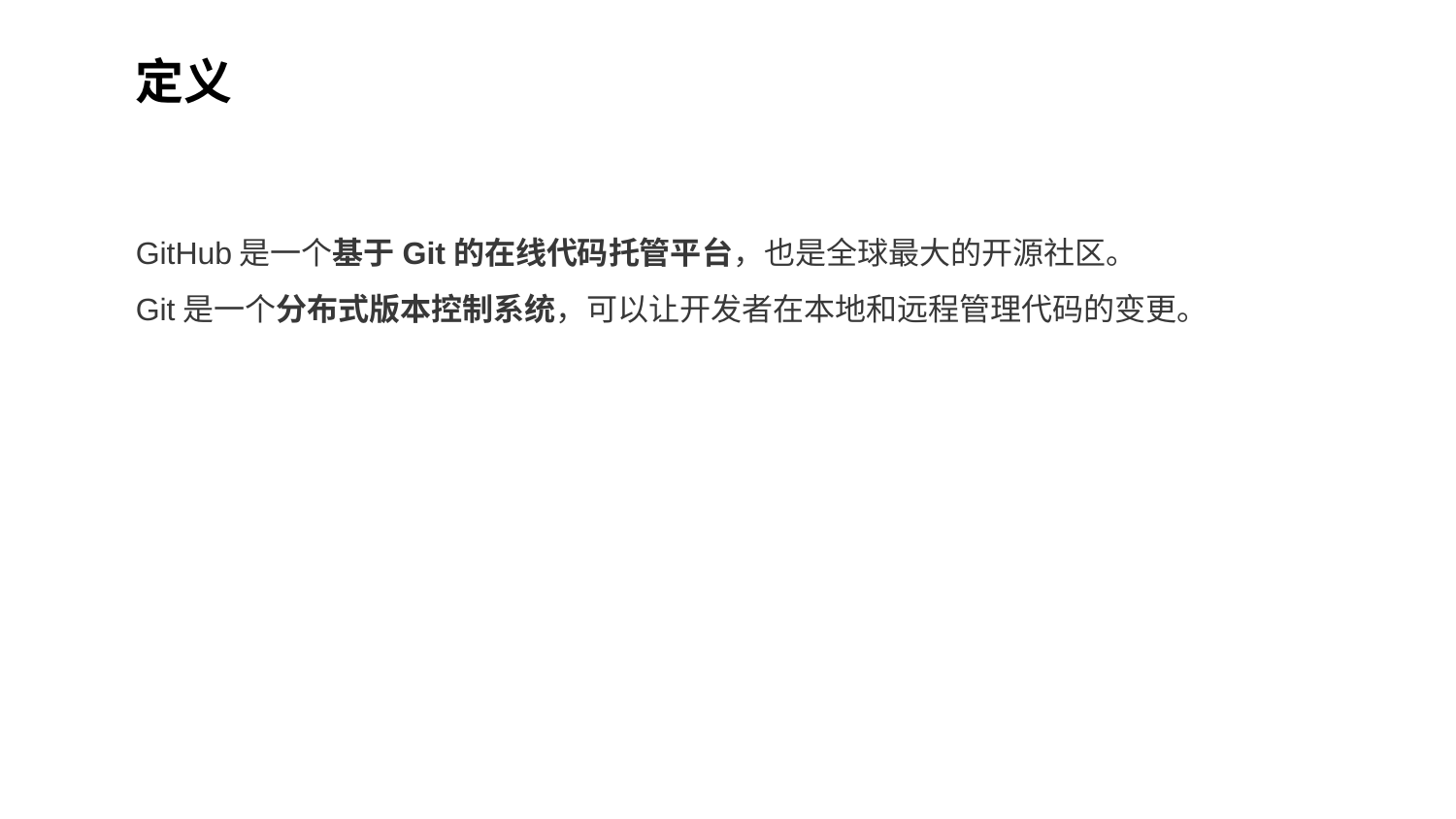

定义
GitHub是一个基于Git的在线代码托管平台，也是全球最大的开源社区。
Git是一个分布式版本控制系统，可以让开发者在本地和远程管理代码的变更。